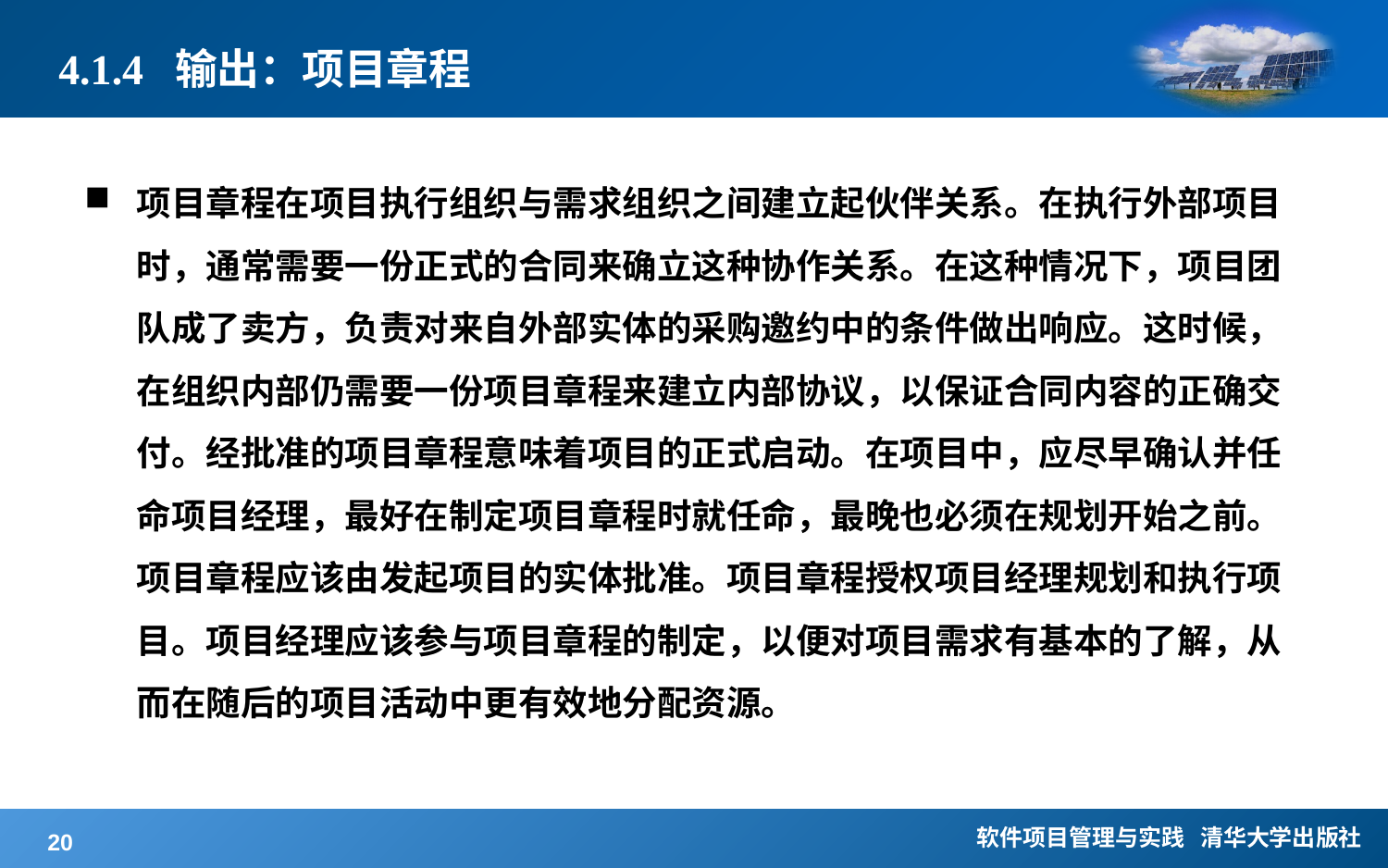

# 4.1.4  输出：项目章程
项目章程在项目执行组织与需求组织之间建立起伙伴关系。在执行外部项目时，通常需要一份正式的合同来确立这种协作关系。在这种情况下，项目团队成了卖方，负责对来自外部实体的采购邀约中的条件做出响应。这时候，在组织内部仍需要一份项目章程来建立内部协议，以保证合同内容的正确交付。经批准的项目章程意味着项目的正式启动。在项目中，应尽早确认并任命项目经理，最好在制定项目章程时就任命，最晚也必须在规划开始之前。项目章程应该由发起项目的实体批准。项目章程授权项目经理规划和执行项目。项目经理应该参与项目章程的制定，以便对项目需求有基本的了解，从而在随后的项目活动中更有效地分配资源。